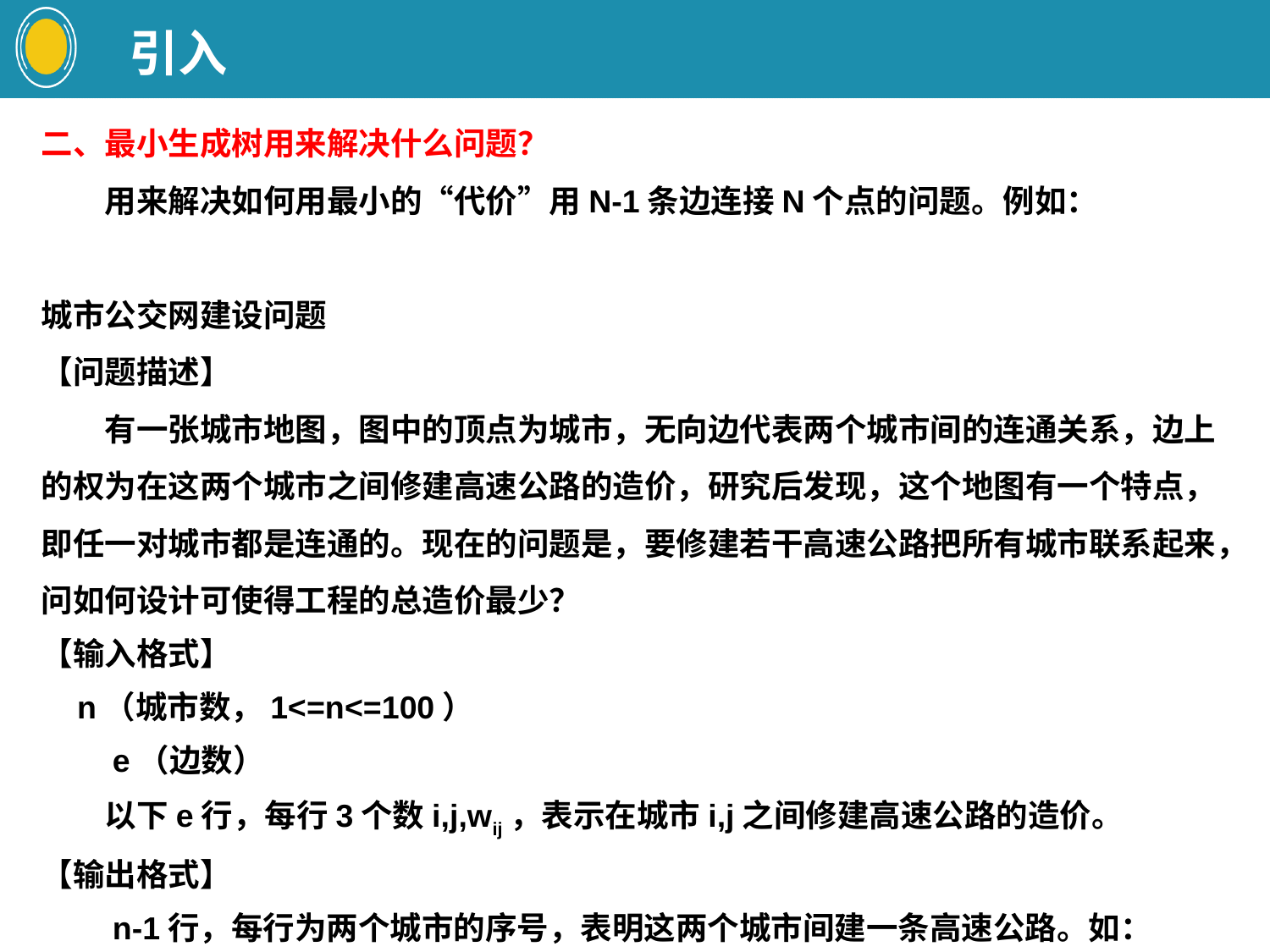

引入
二、最小生成树用来解决什么问题？
　　用来解决如何用最小的“代价”用N-1条边连接N个点的问题。例如：

城市公交网建设问题
【问题描述】
　　有一张城市地图，图中的顶点为城市，无向边代表两个城市间的连通关系，边上的权为在这两个城市之间修建高速公路的造价，研究后发现，这个地图有一个特点，即任一对城市都是连通的。现在的问题是，要修建若干高速公路把所有城市联系起来，问如何设计可使得工程的总造价最少？
【输入格式】
    n（城市数，1<=n<=100）
　　e（边数）
　　以下e行，每行3个数i,j,wij，表示在城市i,j之间修建高速公路的造价。
【输出格式】
　　n-1行，每行为两个城市的序号，表明这两个城市间建一条高速公路。如：